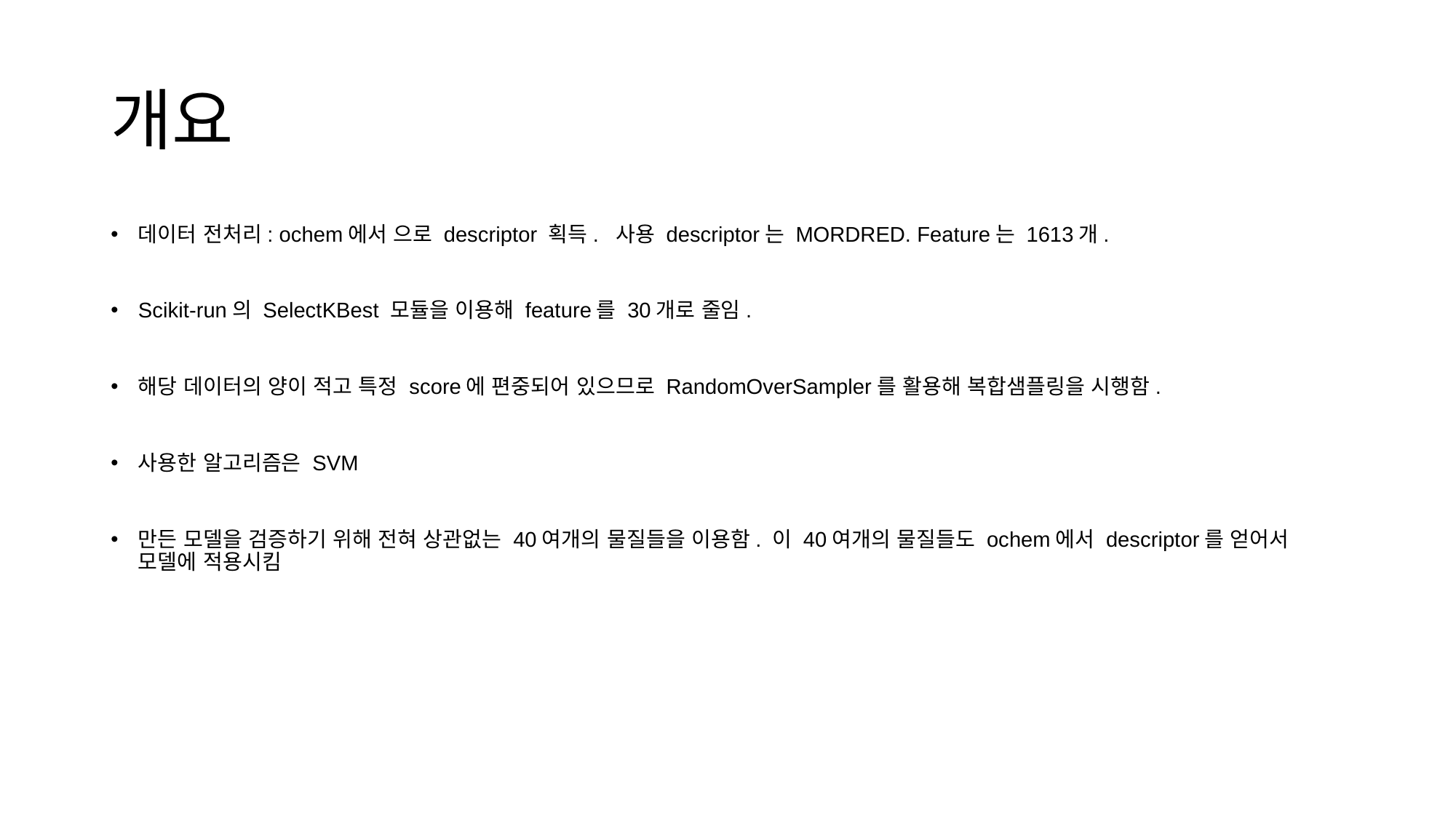

# 개요
데이터 전처리: ochem에서 으로 descriptor 획득.  사용 descriptor는 MORDRED. Feature는 1613개.

Scikit-run의 SelectKBest 모듈을 이용해 feature를 30개로 줄임.

해당 데이터의 양이 적고 특정 score에 편중되어 있으므로 RandomOverSampler를 활용해 복합샘플링을 시행함.

사용한 알고리즘은 SVM

만든 모델을 검증하기 위해 전혀 상관없는 40여개의 물질들을 이용함. 이 40여개의 물질들도 ochem에서 descriptor를 얻어서 모델에 적용시킴